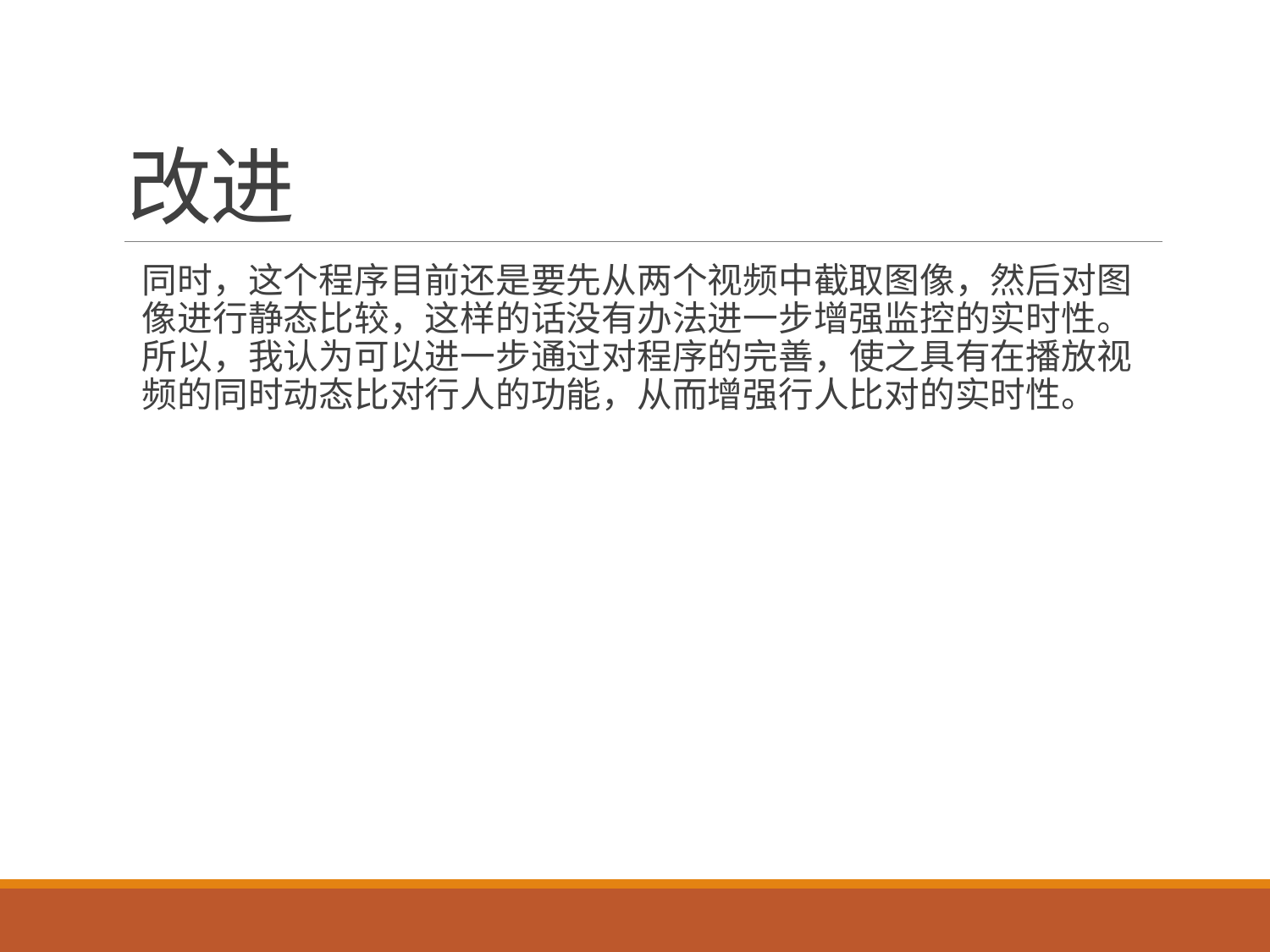

# 改进
同时，这个程序目前还是要先从两个视频中截取图像，然后对图像进行静态比较，这样的话没有办法进一步增强监控的实时性。所以，我认为可以进一步通过对程序的完善，使之具有在播放视频的同时动态比对行人的功能，从而增强行人比对的实时性。